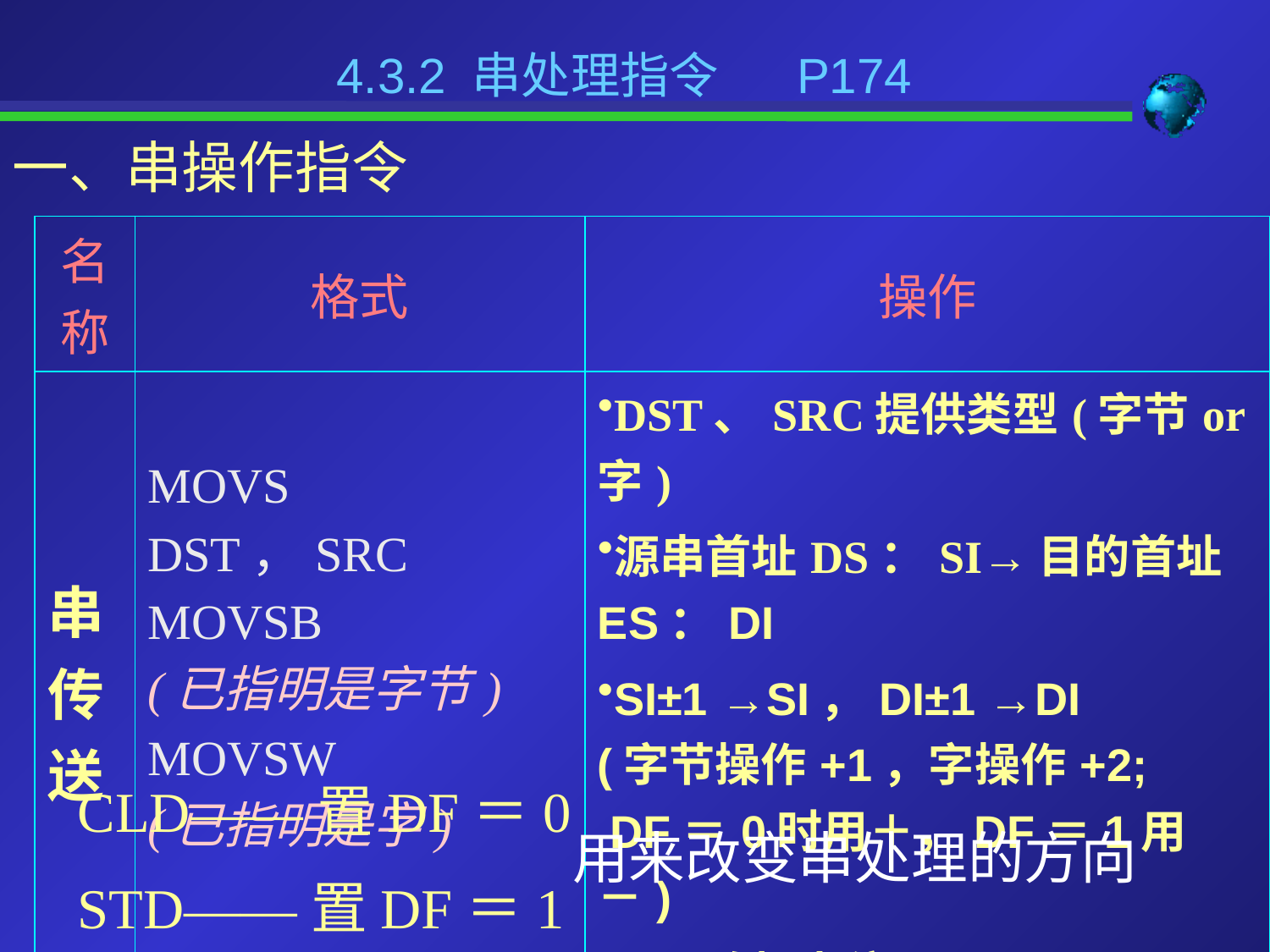

# 4.3.2 串处理指令      P174
一、串操作指令
| 名称 | 格式 | 操作 |
| --- | --- | --- |
| 串传送 | MOVS DST，SRC MOVSB (已指明是字节) MOVSW (已指明是字) | DST、SRC提供类型(字节or字) 源串首址DS：SI→目的首址ES：DI SI±1 →SI，DI±1 →DI (字节操作+1，字操作+2; DF＝0时用＋，DF＝1用－) 不影响标志位 |
CLD——置DF＝0
STD——置DF＝1
用来改变串处理的方向
82